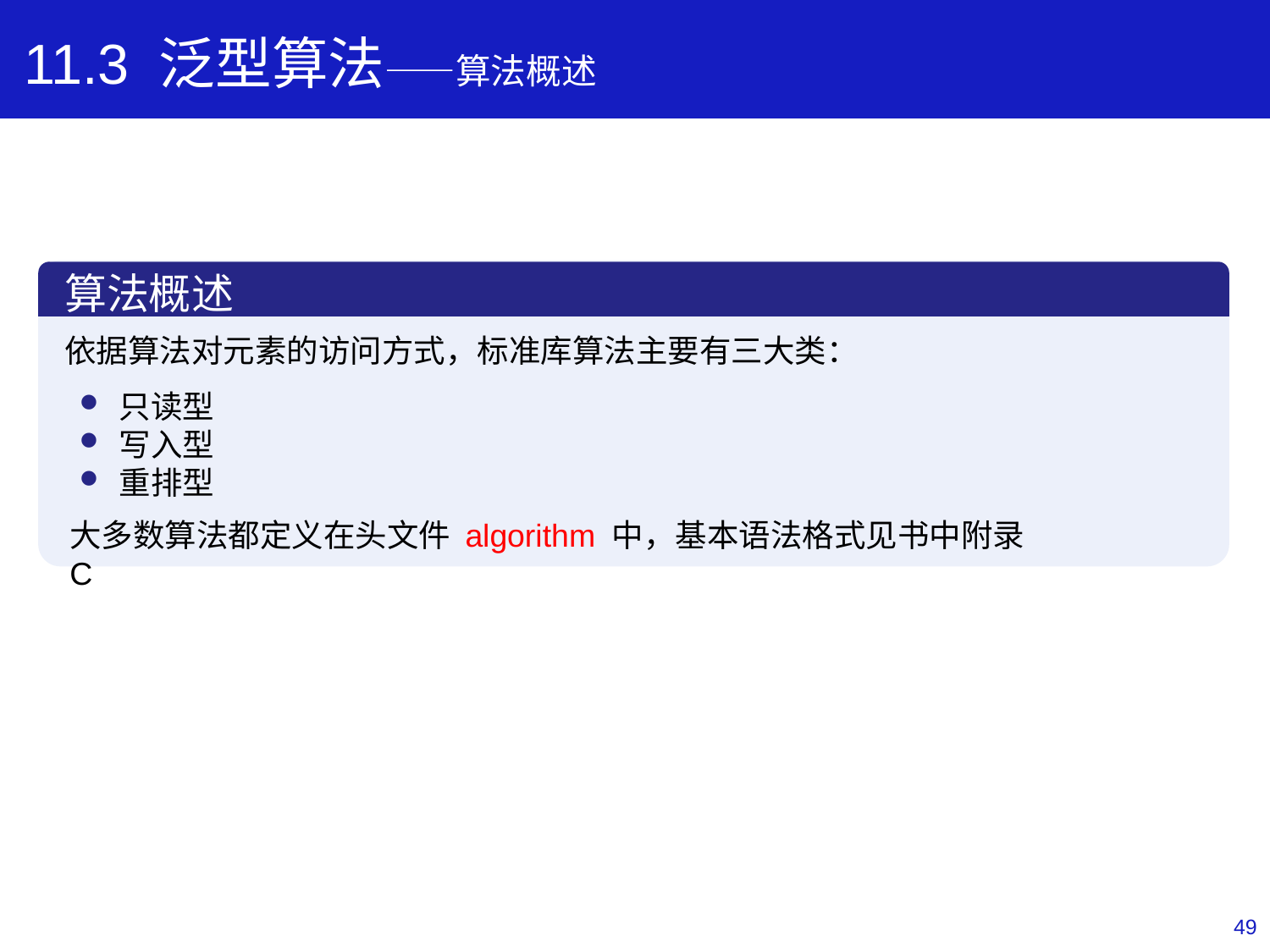

11.3 泛型算法——算法概述
算法概述

依据算法对元素的访问方式，标准库算法主要有三大类：
只读型
写入型
重排型
大多数算法都定义在头文件 algorithm 中，基本语法格式见书中附录 C
49